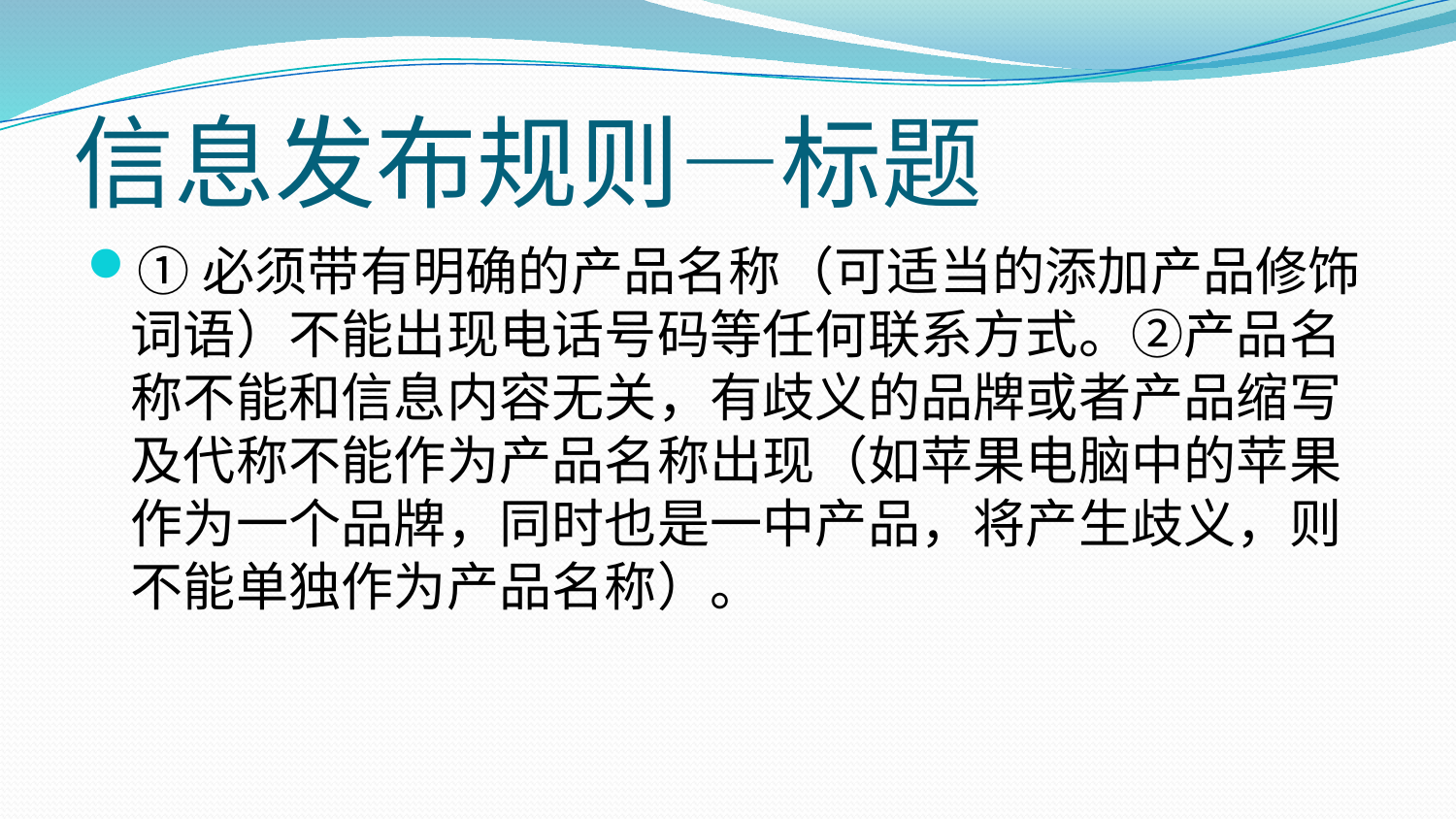

# 信息发布规则—标题
①必须带有明确的产品名称（可适当的添加产品修饰词语）不能出现电话号码等任何联系方式。②产品名称不能和信息内容无关，有歧义的品牌或者产品缩写及代称不能作为产品名称出现（如苹果电脑中的苹果作为一个品牌，同时也是一中产品，将产生歧义，则不能单独作为产品名称）。